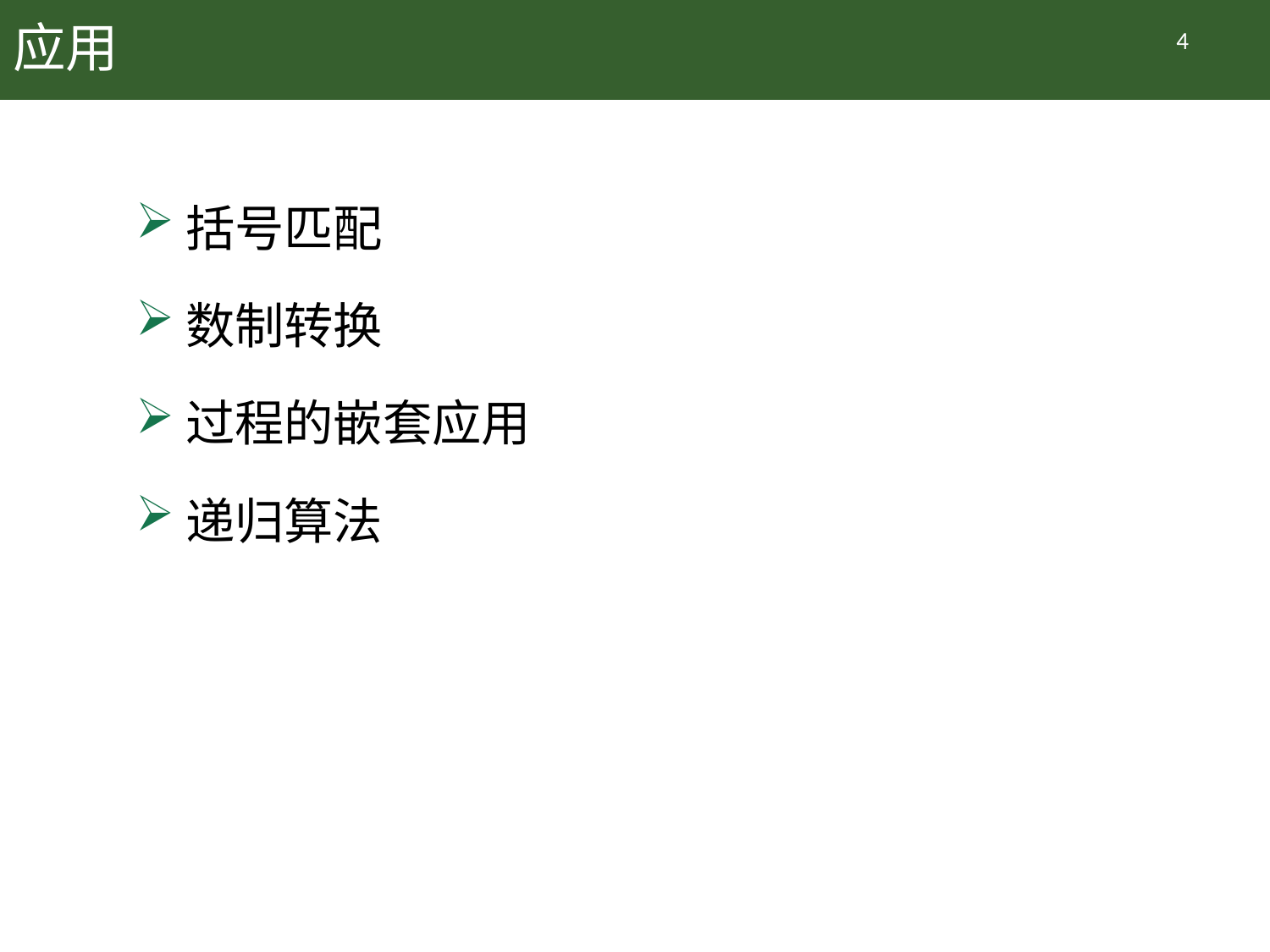

# 应用
4
括号匹配
数制转换
过程的嵌套应用
递归算法